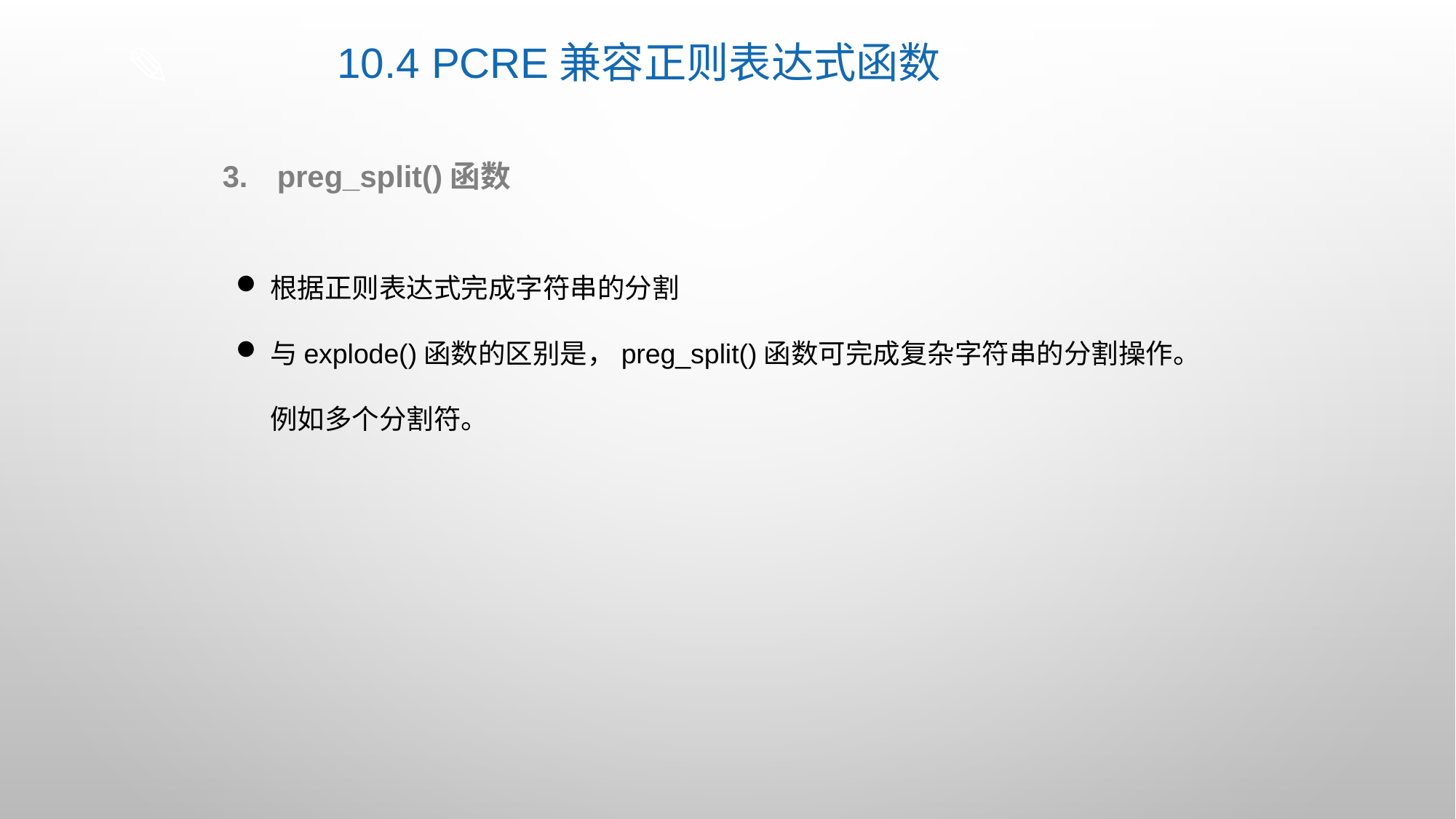

# 10.4 PCRE兼容正则表达式函数
preg_split()函数
根据正则表达式完成字符串的分割
与explode()函数的区别是，preg_split()函数可完成复杂字符串的分割操作。例如多个分割符。